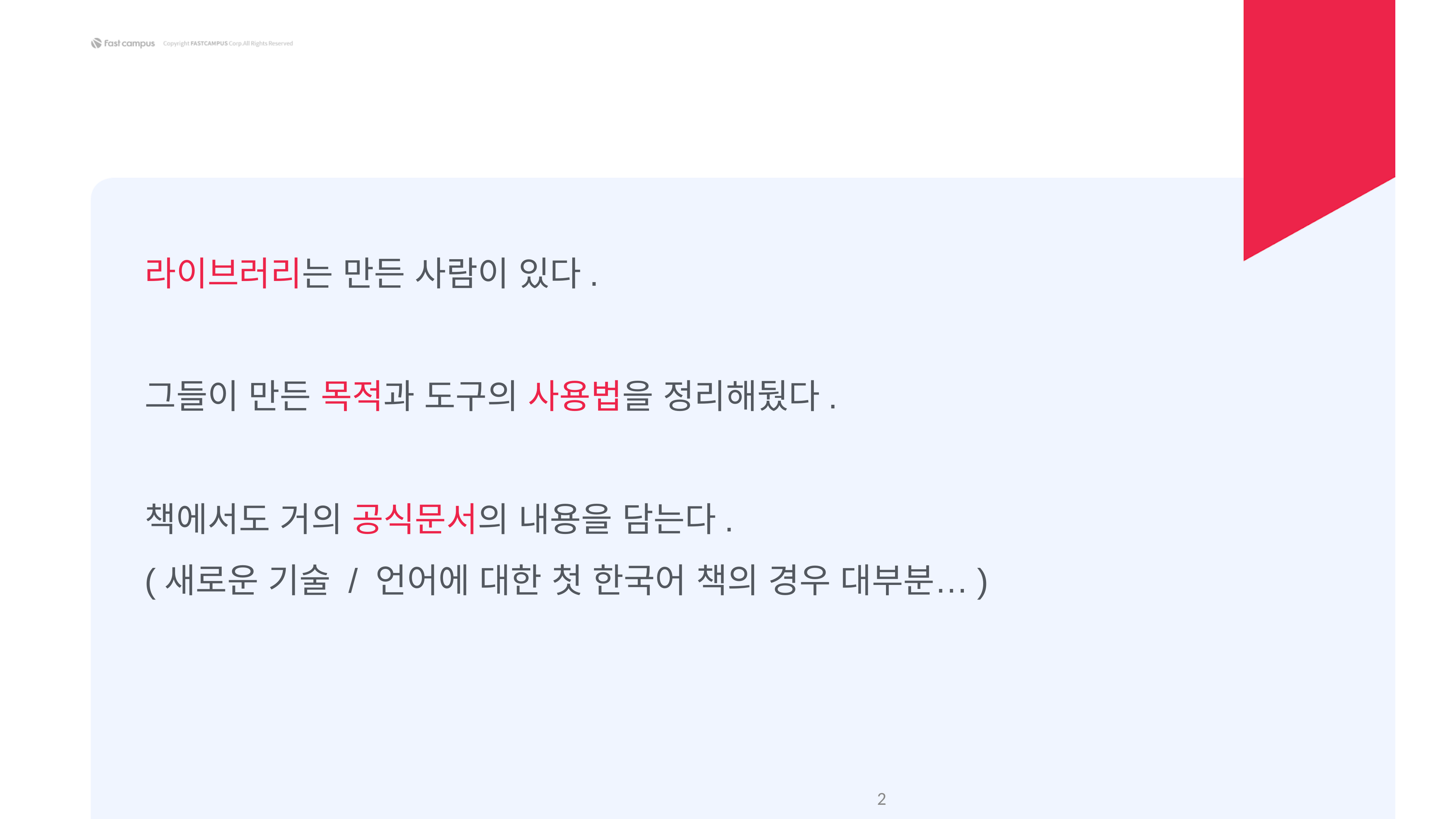

라이브러리는 만든 사람이 있다.

그들이 만든 목적과 도구의 사용법을 정리해뒀다.

책에서도 거의 공식문서의 내용을 담는다.
(새로운 기술 / 언어에 대한 첫 한국어 책의 경우 대부분…)
2